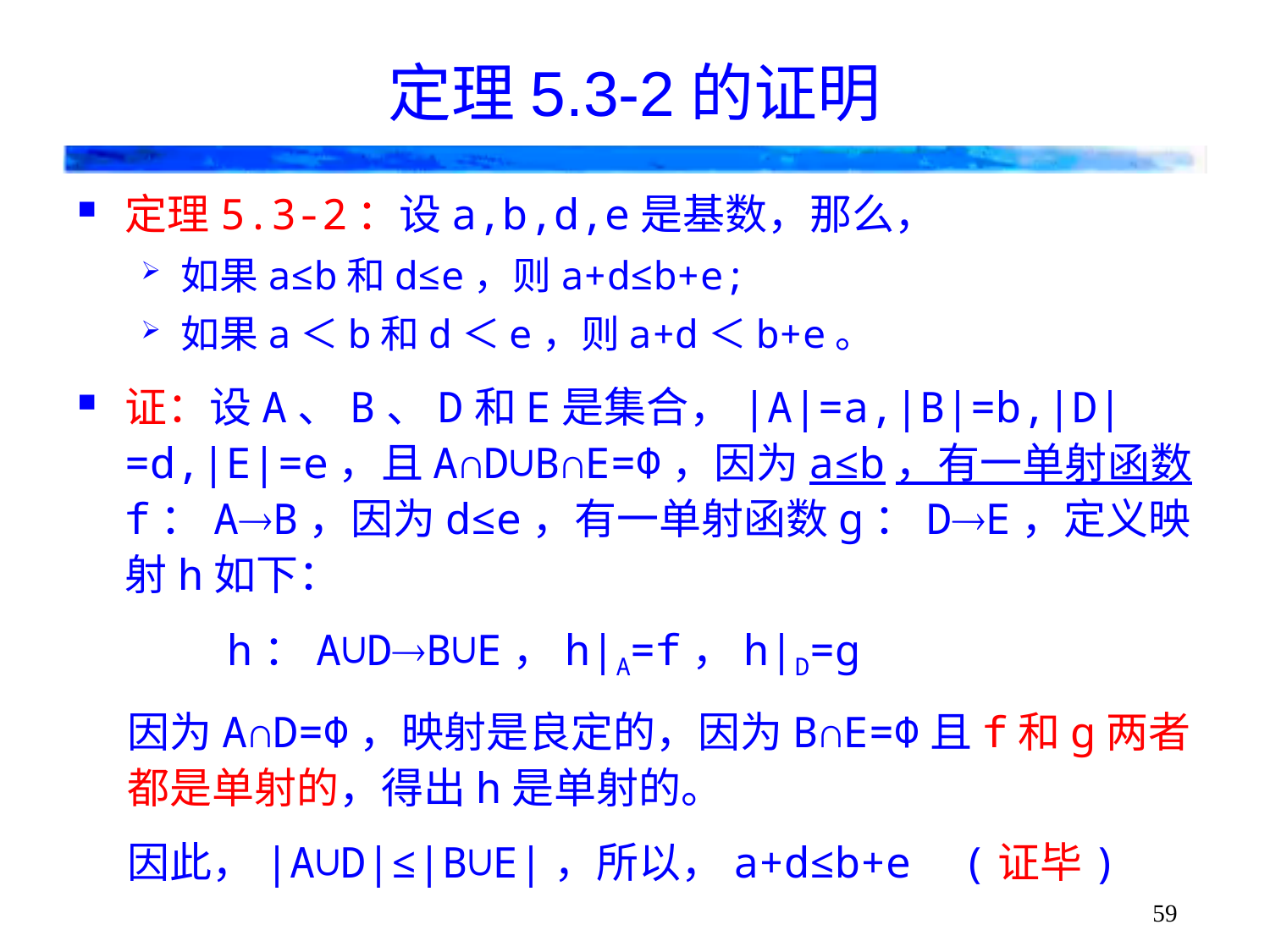

# 定理5.3-2的证明
定理5.3-2：设a,b,d,e是基数，那么，
如果a≤b和d≤e，则a+d≤b+e;
如果a＜b和d＜e，则a+d＜b+e。
证：设A、B、D和E是集合，|A|=a,|B|=b,|D|=d,|E|=e，且A∩D∪B∩E=Φ，因为a≤b，有一单射函数f：A→B，因为d≤e，有一单射函数g：D→E，定义映射h如下：
h：A∪D→B∪E，h|A=f，h|D=g
因为A∩D=Φ，映射是良定的，因为B∩E=Φ且f和g两者都是单射的，得出h是单射的。
因此，|A∪D|≤|B∪E|，所以，a+d≤b+e  (证毕)

59